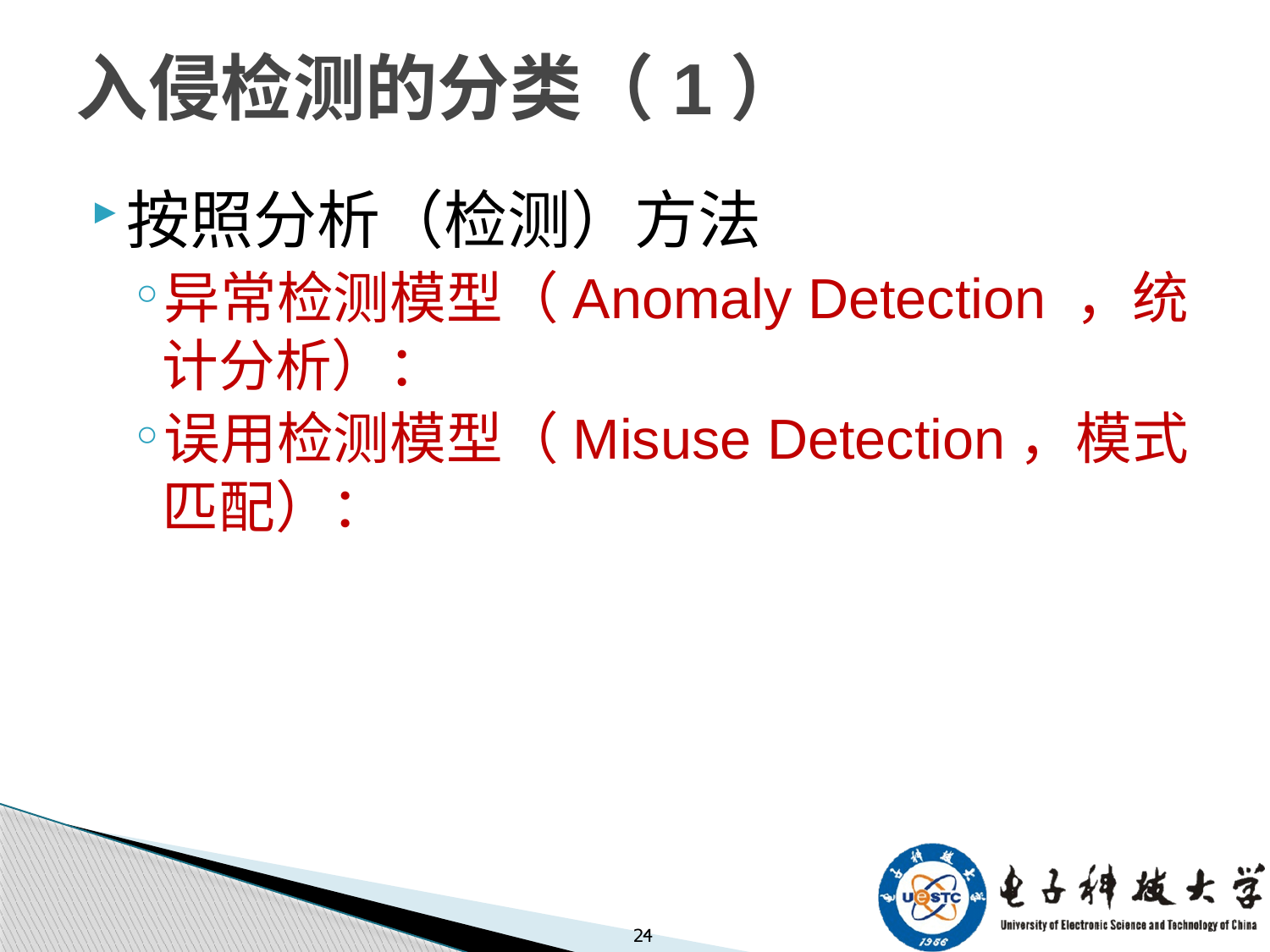

# 入侵检测的分类（1）
按照分析（检测）方法
异常检测模型（Anomaly Detection ，统计分析）：
误用检测模型（Misuse Detection，模式匹配）：
24